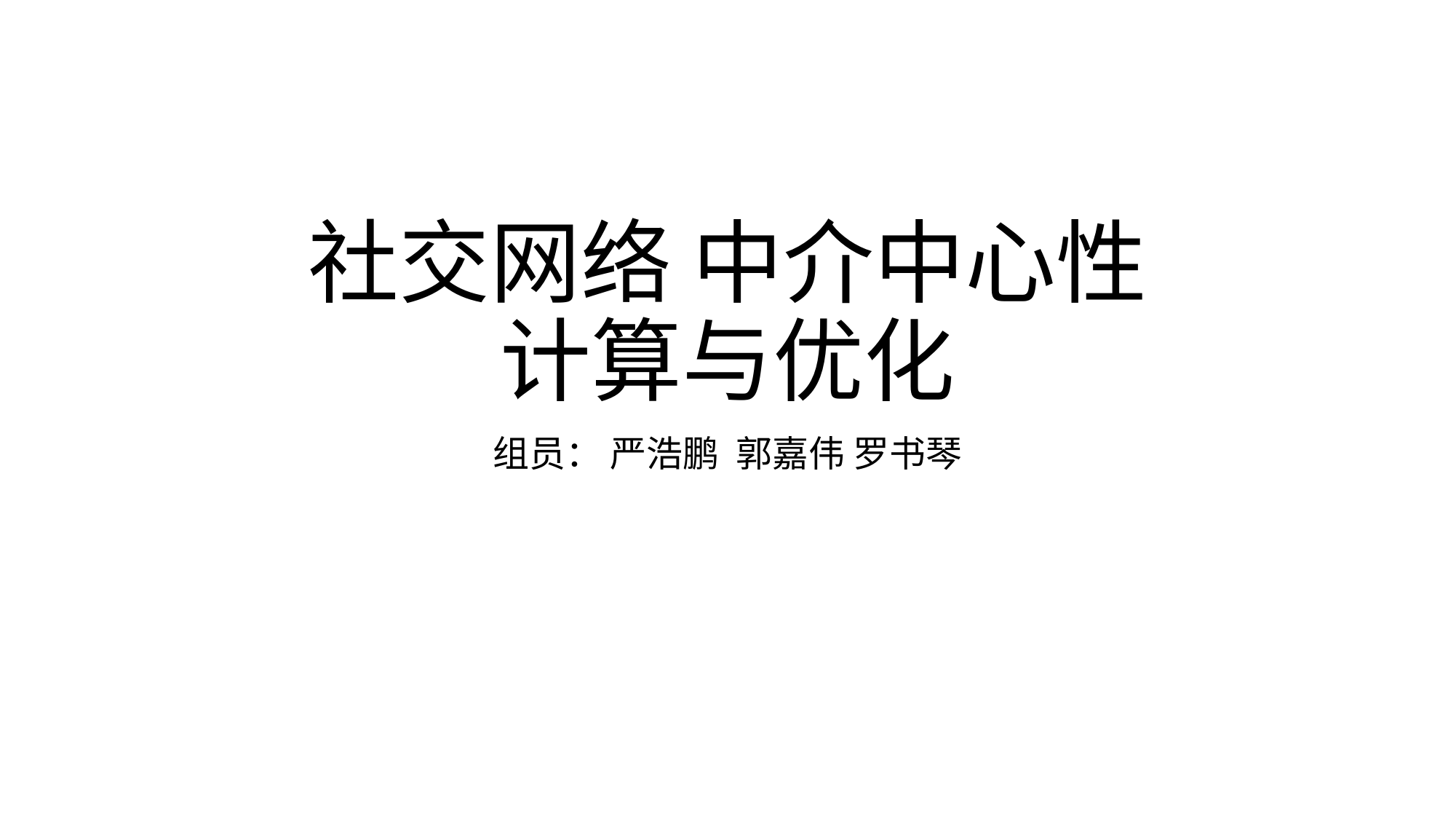

# 社交网络 中介中心性 计算与优化
组员： 严浩鹏  郭嘉伟 罗书琴